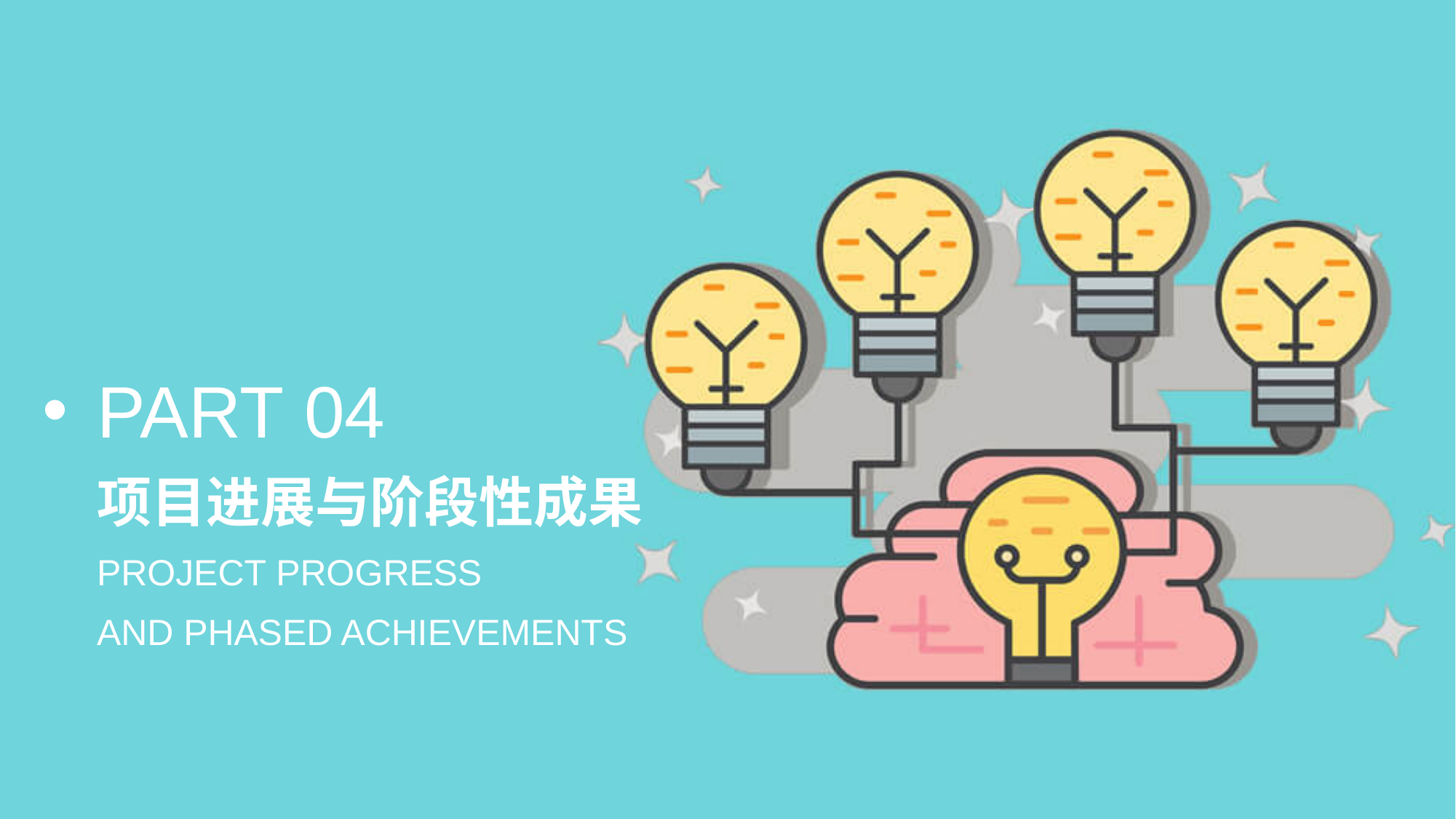

PART 04
项目进展与阶段性成果
PROJECT PROGRESS
AND PHASED ACHIEVEMENTS